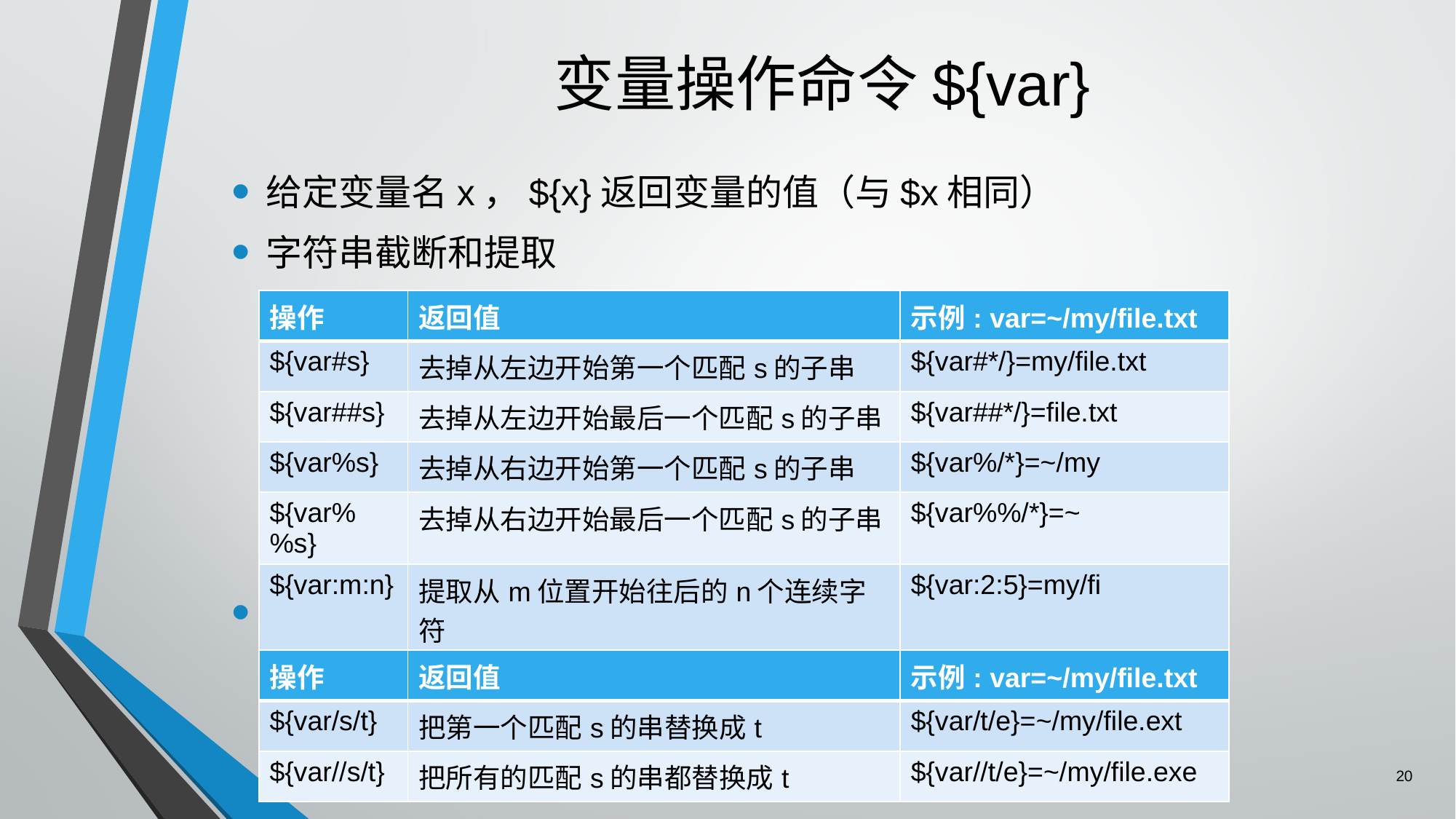

# 变量操作命令${var}
给定变量名x，${x}返回变量的值（与$x相同）
字符串截断和提取

字符串替换

| 操作 | 返回值 | 示例: var=~/my/file.txt |
| --- | --- | --- |
| ${var#s} | 去掉从左边开始第一个匹配s的子串 | ${var#\*/}=my/file.txt |
| ${var##s} | 去掉从左边开始最后一个匹配s的子串 | ${var##\*/}=file.txt |
| ${var%s} | 去掉从右边开始第一个匹配s的子串 | ${var%/\*}=~/my |
| ${var%%s} | 去掉从右边开始最后一个匹配s的子串 | ${var%%/\*}=~ |
| ${var:m:n} | 提取从m位置开始往后的n个连续字符 | ${var:2:5}=my/fi |
| 操作 | 返回值 | 示例: var=~/my/file.txt |
| --- | --- | --- |
| ${var/s/t} | 把第一个匹配s的串替换成t | ${var/t/e}=~/my/file.ext |
| ${var//s/t} | 把所有的匹配s的串都替换成t | ${var//t/e}=~/my/file.exe |
20